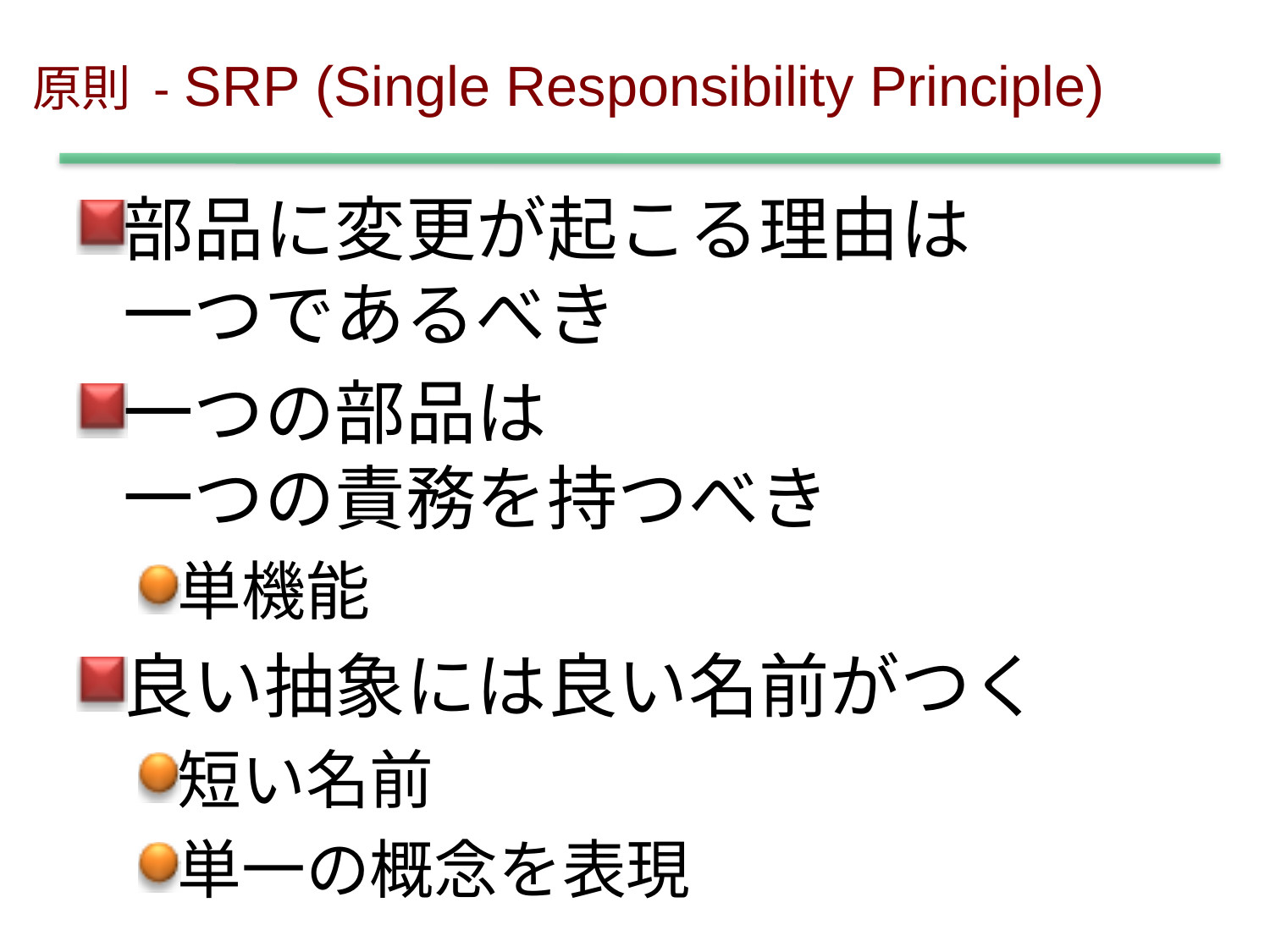

# 原則 - SRP (Single Responsibility Principle)
部品に変更が起こる理由は
一つであるべき
一つの部品は
一つの責務を持つべき
単機能
良い抽象には良い名前がつく
短い名前
単一の概念を表現